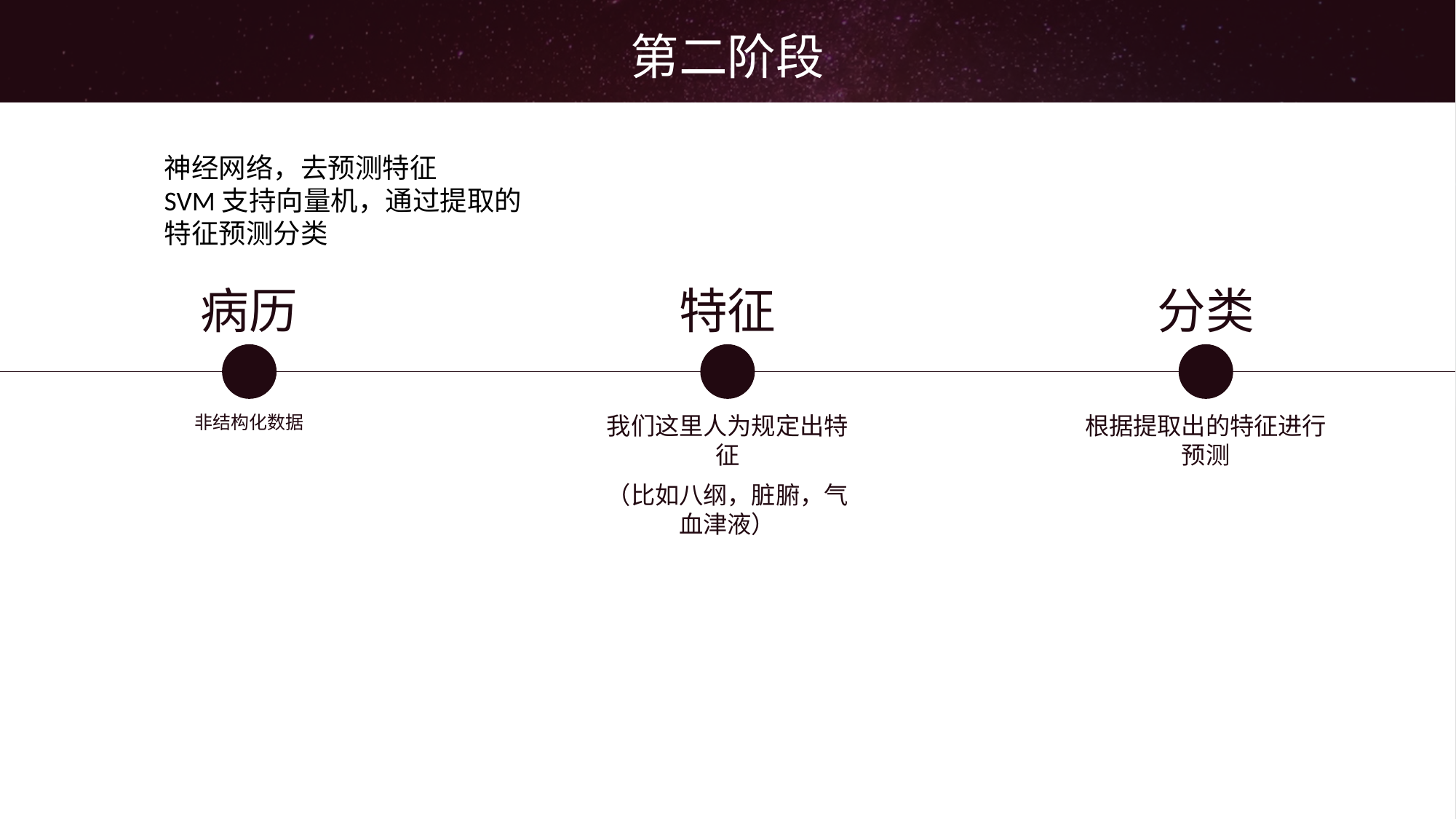

第二阶段
神经网络，去预测特征
SVM支持向量机，通过提取的特征预测分类
病历
特征
分类（）

非结构化数据

我们这里人为规定出特征
（比如八纲，脏腑，气血津液）
根据提取出的特征进行预测